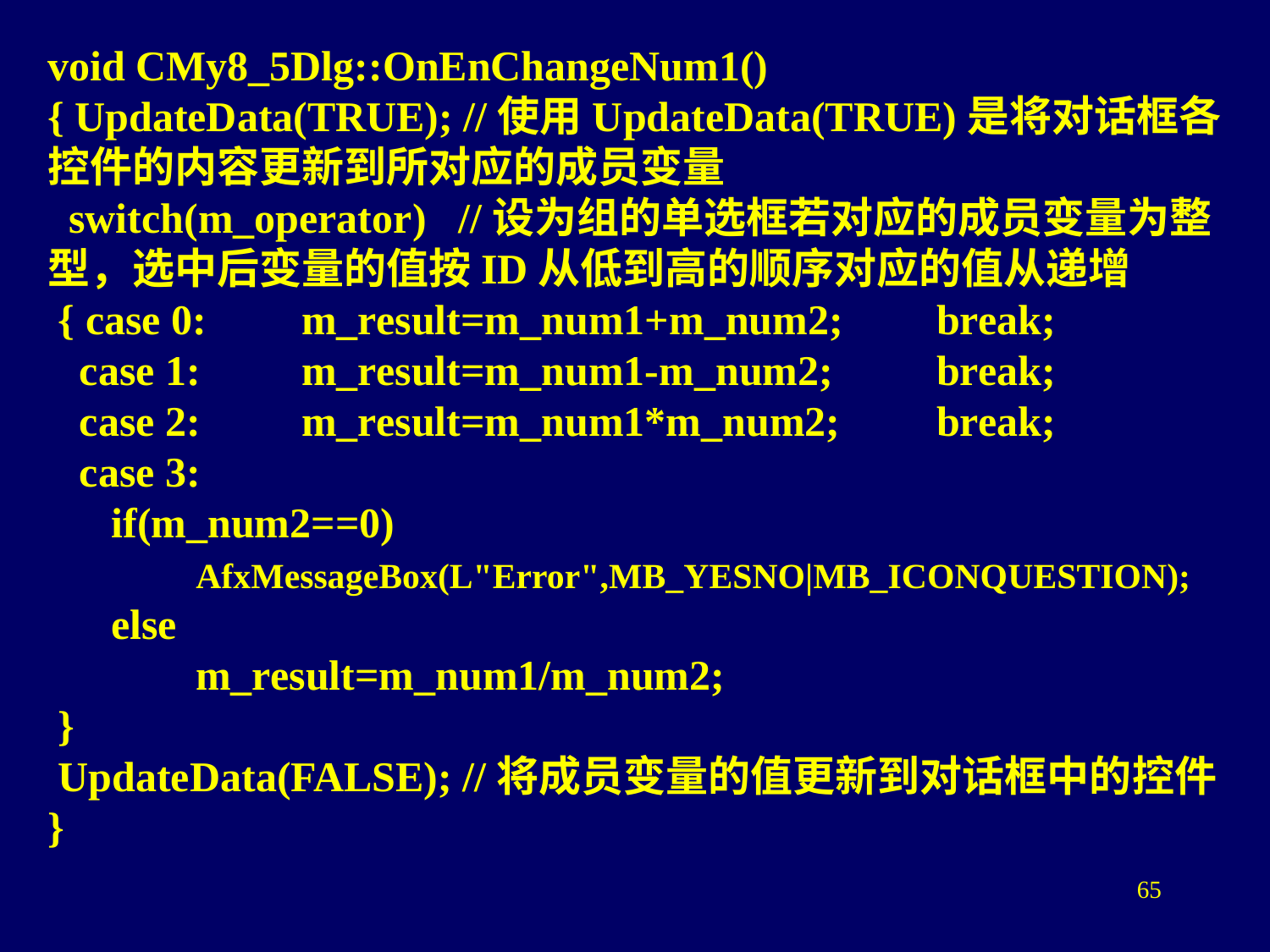

void CMy8_5Dlg::OnEnChangeNum1()
{ UpdateData(TRUE); //使用UpdateData(TRUE)是将对话框各控件的内容更新到所对应的成员变量
  switch(m_operator)   //设为组的单选框若对应的成员变量为整型，选中后变量的值按ID从低到高的顺序对应的值从递增
 { case 0:	m_result=m_num1+m_num2;	break;
   case 1:	m_result=m_num1-m_num2;	break;
   case 2:	m_result=m_num1*m_num2;	break;
   case 3:
      if(m_num2==0)
	  AfxMessageBox(L"Error",MB_YESNO|MB_ICONQUESTION);
      else
	  m_result=m_num1/m_num2;
 }
 UpdateData(FALSE); //将成员变量的值更新到对话框中的控件
}
65